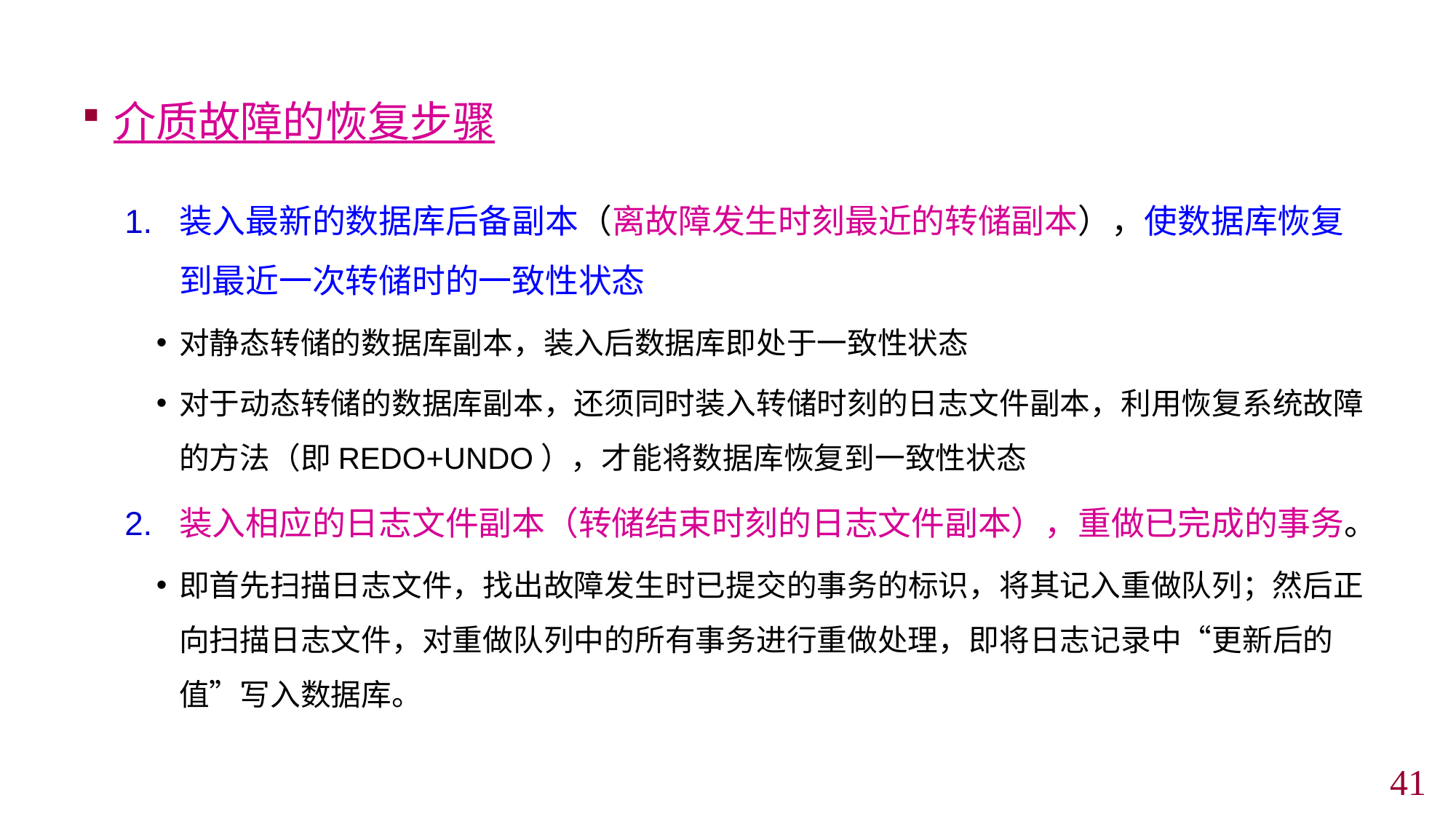

介质故障的恢复步骤

装入最新的数据库后备副本（离故障发生时刻最近的转储副本），使数据库恢复到最近一次转储时的一致性状态
对静态转储的数据库副本，装入后数据库即处于一致性状态
对于动态转储的数据库副本，还须同时装入转储时刻的日志文件副本，利用恢复系统故障的方法（即REDO+UNDO），才能将数据库恢复到一致性状态
装入相应的日志文件副本（转储结束时刻的日志文件副本），重做已完成的事务。
即首先扫描日志文件，找出故障发生时已提交的事务的标识，将其记入重做队列；然后正向扫描日志文件，对重做队列中的所有事务进行重做处理，即将日志记录中“更新后的值”写入数据库。
41